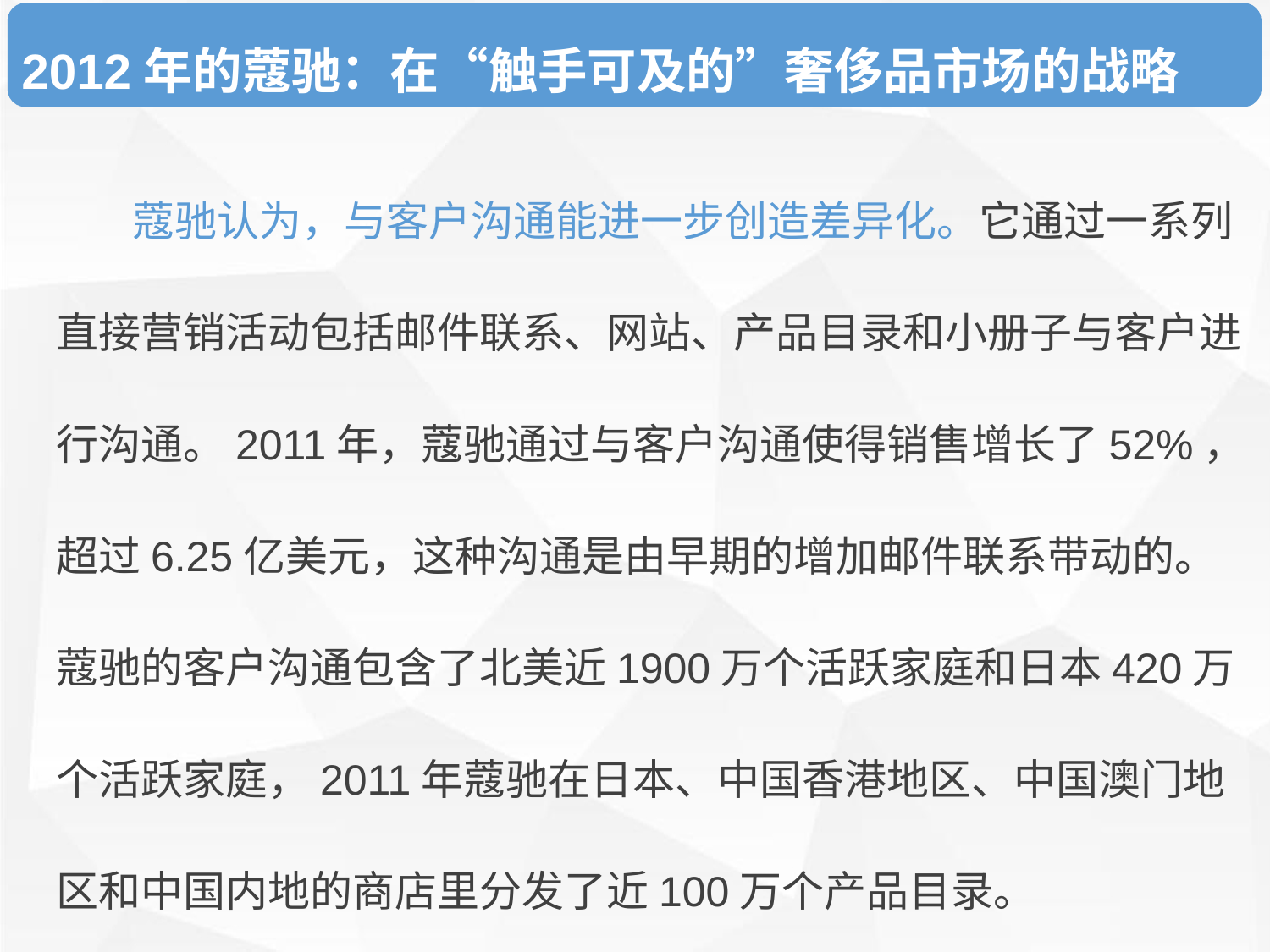

2012年的蔻驰：在“触手可及的”奢侈品市场的战略
       蔻驰认为，与客户沟通能进一步创造差异化。它通过一系列直接营销活动包括邮件联系、网站、产品目录和小册子与客户进行沟通。2011年，蔻驰通过与客户沟通使得销售增长了52%，超过6.25亿美元，这种沟通是由早期的增加邮件联系带动的。蔻驰的客户沟通包含了北美近1900万个活跃家庭和日本420万个活跃家庭，2011年蔻驰在日本、中国香港地区、中国澳门地区和中国内地的商店里分发了近100万个产品目录。